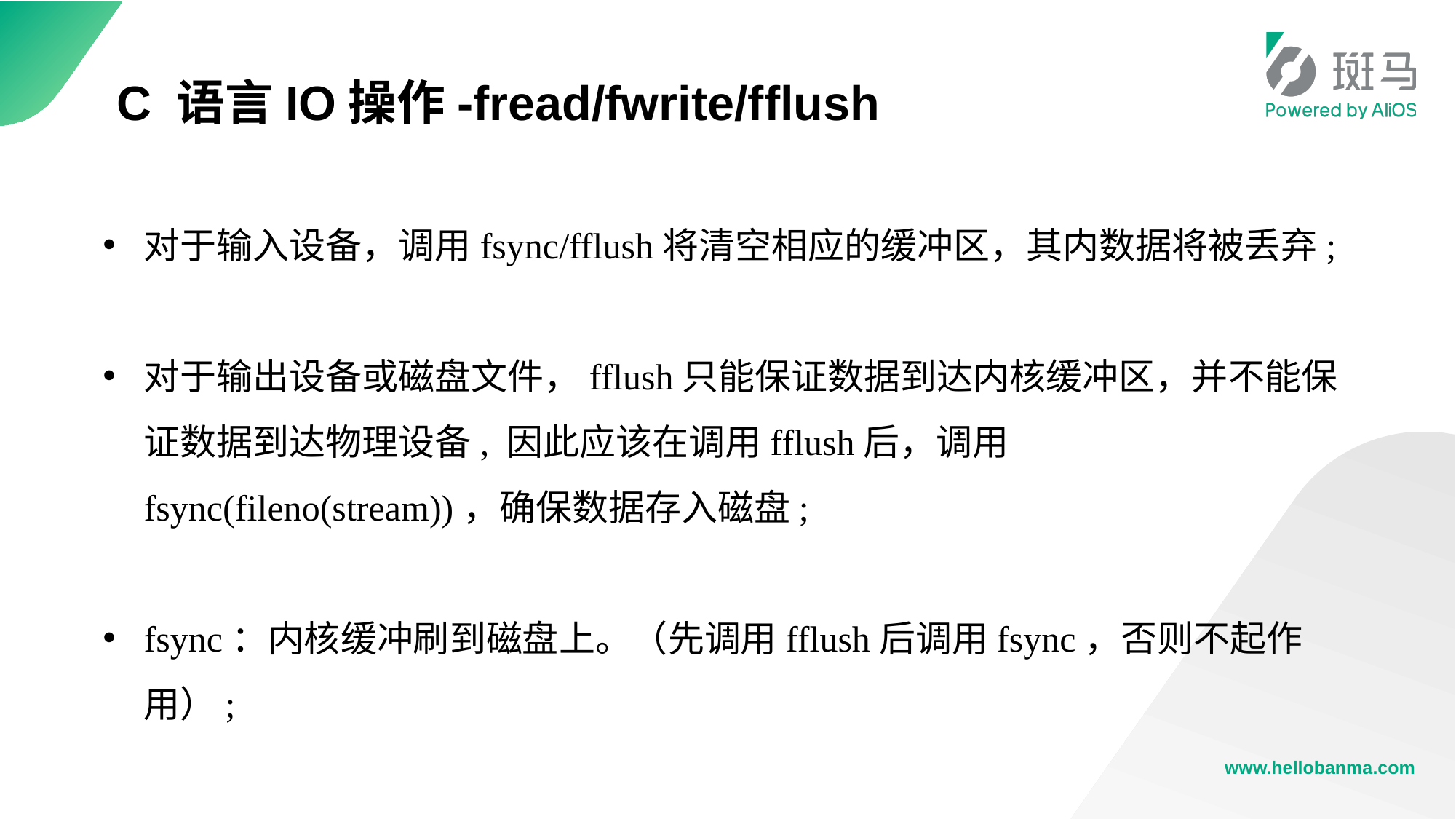

BBAAD9C20180234D78A0072836F0B4B042B9B2041A17ABB0AAD98C35B1B12BB59B46B038D1633B0122192508C84678EB07F9210A11D00B811BBFC278761E2BD824FCD7ADA320F647849B2CF76F424AB49B2CEEB67226DF26F886619F47E20C48DE86249FDE3
# C 语言IO操作-fread/fwrite/fflush
对于输入设备，调用fsync/fflush将清空相应的缓冲区，其内数据将被丢弃;

对于输出设备或磁盘文件，fflush只能保证数据到达内核缓冲区，并不能保证数据到达物理设备, 因此应该在调用fflush后，调用fsync(fileno(stream))，确保数据存入磁盘;

fsync：内核缓冲刷到磁盘上。（先调用fflush后调用fsync，否则不起作用）;